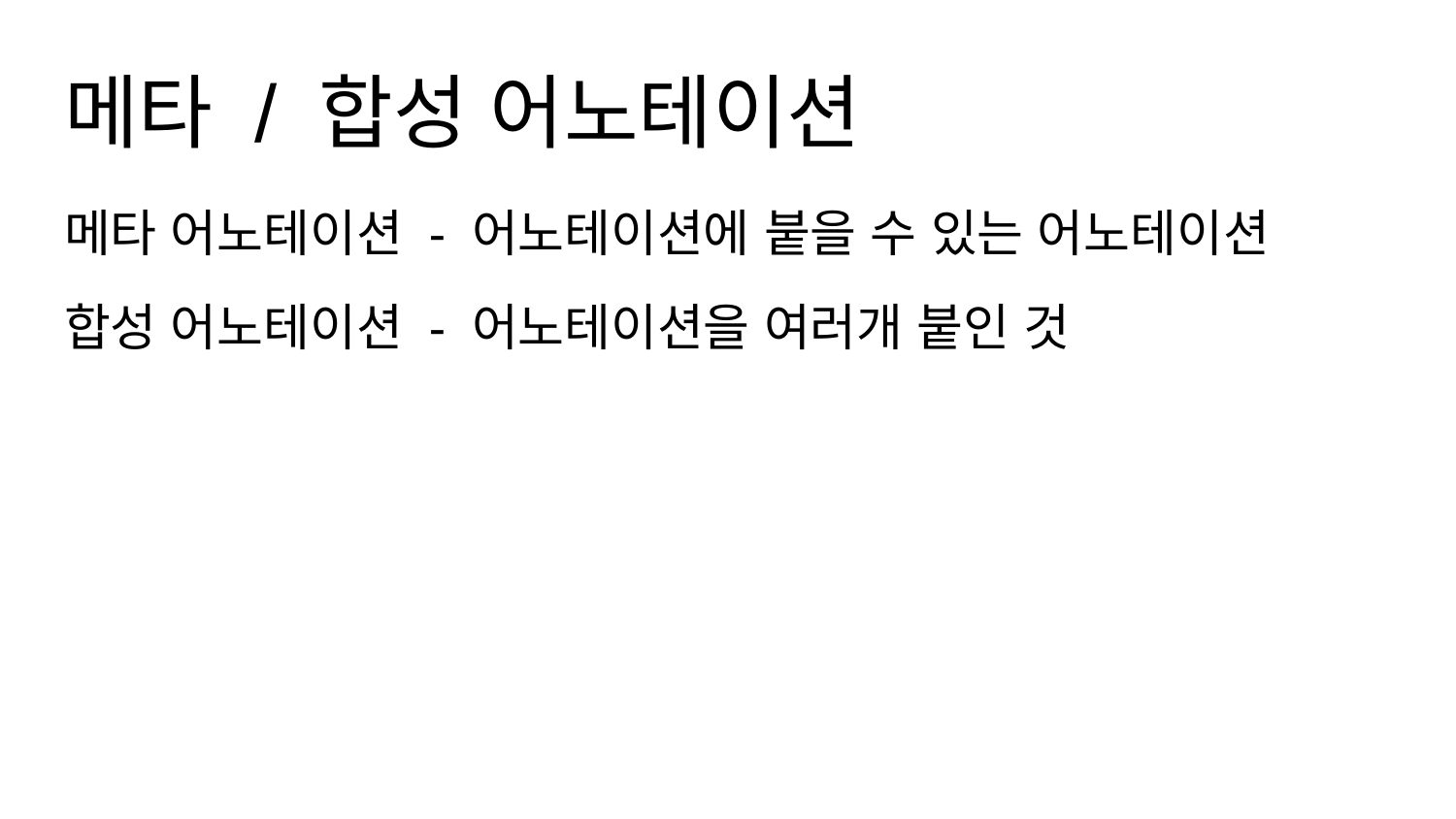

# 메타 / 합성 어노테이션
메타 어노테이션 - 어노테이션에 붙을 수 있는 어노테이션
합성 어노테이션 - 어노테이션을 여러개 붙인 것